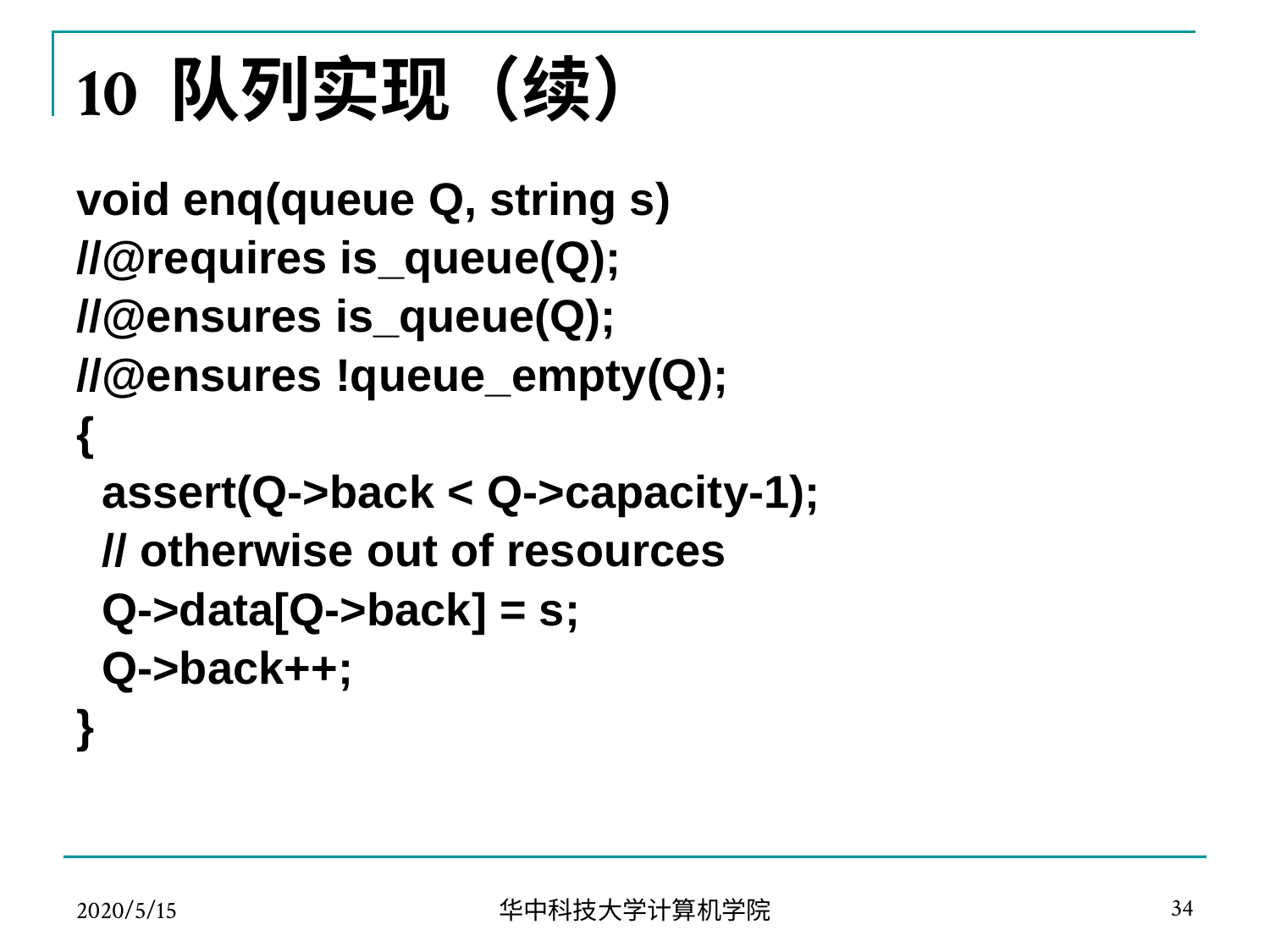

# 10 队列实现（续）
void enq(queue Q, string s)
//@requires is_queue(Q);
//@ensures is_queue(Q);
//@ensures !queue_empty(Q);
{
  assert(Q->back < Q->capacity-1);
  // otherwise out of resources
  Q->data[Q->back] = s;
  Q->back++;
}
2020/5/15
34
华中科技大学计算机学院